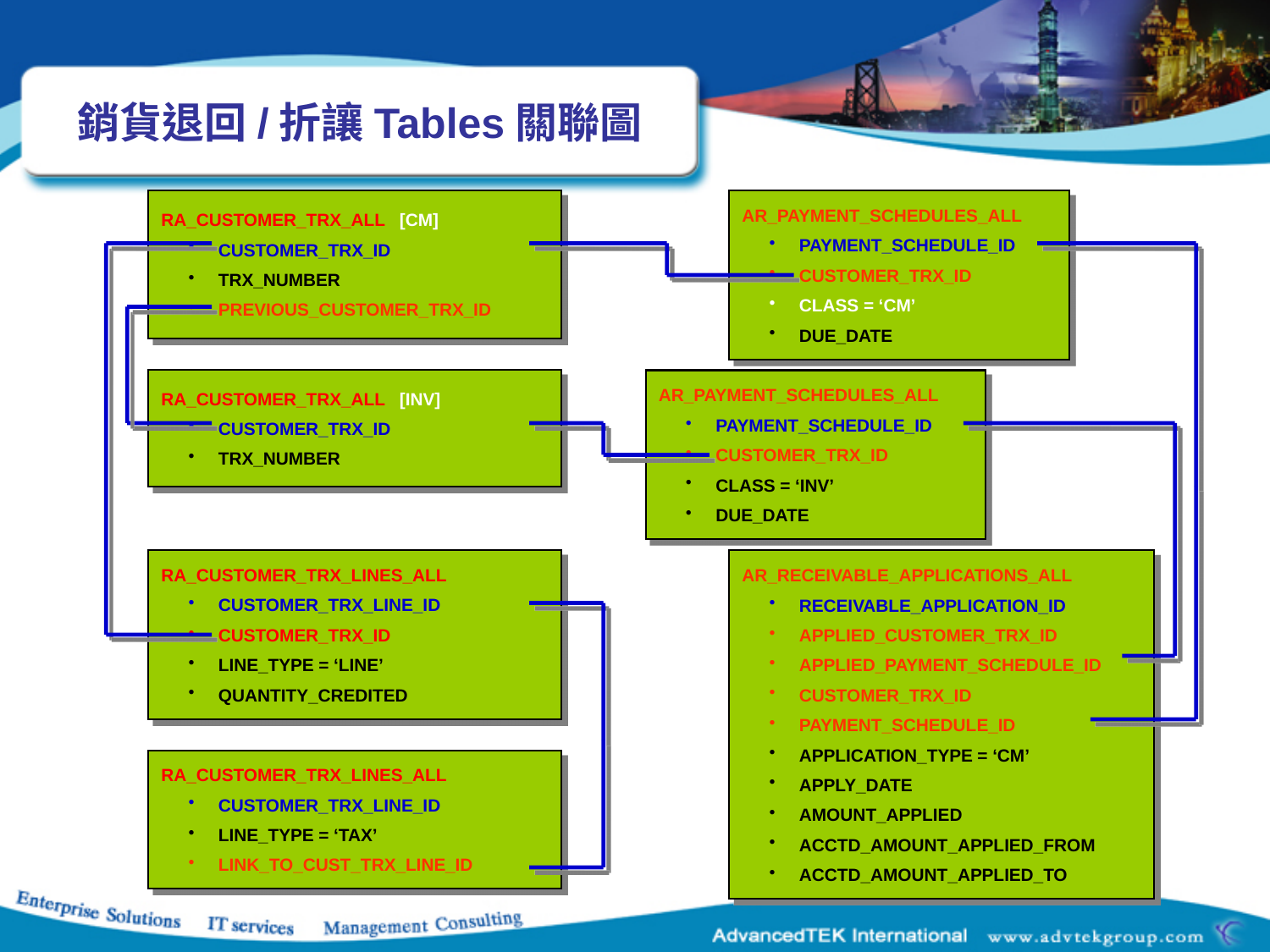

銷貨退回/折讓Tables關聯圖
RA_CUSTOMER_TRX_ALL   [CM]
CUSTOMER_TRX_ID
TRX_NUMBER
PREVIOUS_CUSTOMER_TRX_ID
AR_PAYMENT_SCHEDULES_ALL
PAYMENT_SCHEDULE_ID
CUSTOMER_TRX_ID
CLASS = ‘CM’
DUE_DATE

RA_CUSTOMER_TRX_ALL   [INV]
CUSTOMER_TRX_ID
TRX_NUMBER
AR_PAYMENT_SCHEDULES_ALL
PAYMENT_SCHEDULE_ID
CUSTOMER_TRX_ID
CLASS = ‘INV’
DUE_DATE

RA_CUSTOMER_TRX_LINES_ALL
CUSTOMER_TRX_LINE_ID
CUSTOMER_TRX_ID
LINE_TYPE = ‘LINE’
QUANTITY_CREDITED
AR_RECEIVABLE_APPLICATIONS_ALL
RECEIVABLE_APPLICATION_ID
APPLIED_CUSTOMER_TRX_ID
APPLIED_PAYMENT_SCHEDULE_ID
CUSTOMER_TRX_ID
PAYMENT_SCHEDULE_ID
APPLICATION_TYPE = ‘CM’
APPLY_DATE
AMOUNT_APPLIED
ACCTD_AMOUNT_APPLIED_FROM
ACCTD_AMOUNT_APPLIED_TO

RA_CUSTOMER_TRX_LINES_ALL
CUSTOMER_TRX_LINE_ID
LINE_TYPE = ‘TAX’
LINK_TO_CUST_TRX_LINE_ID